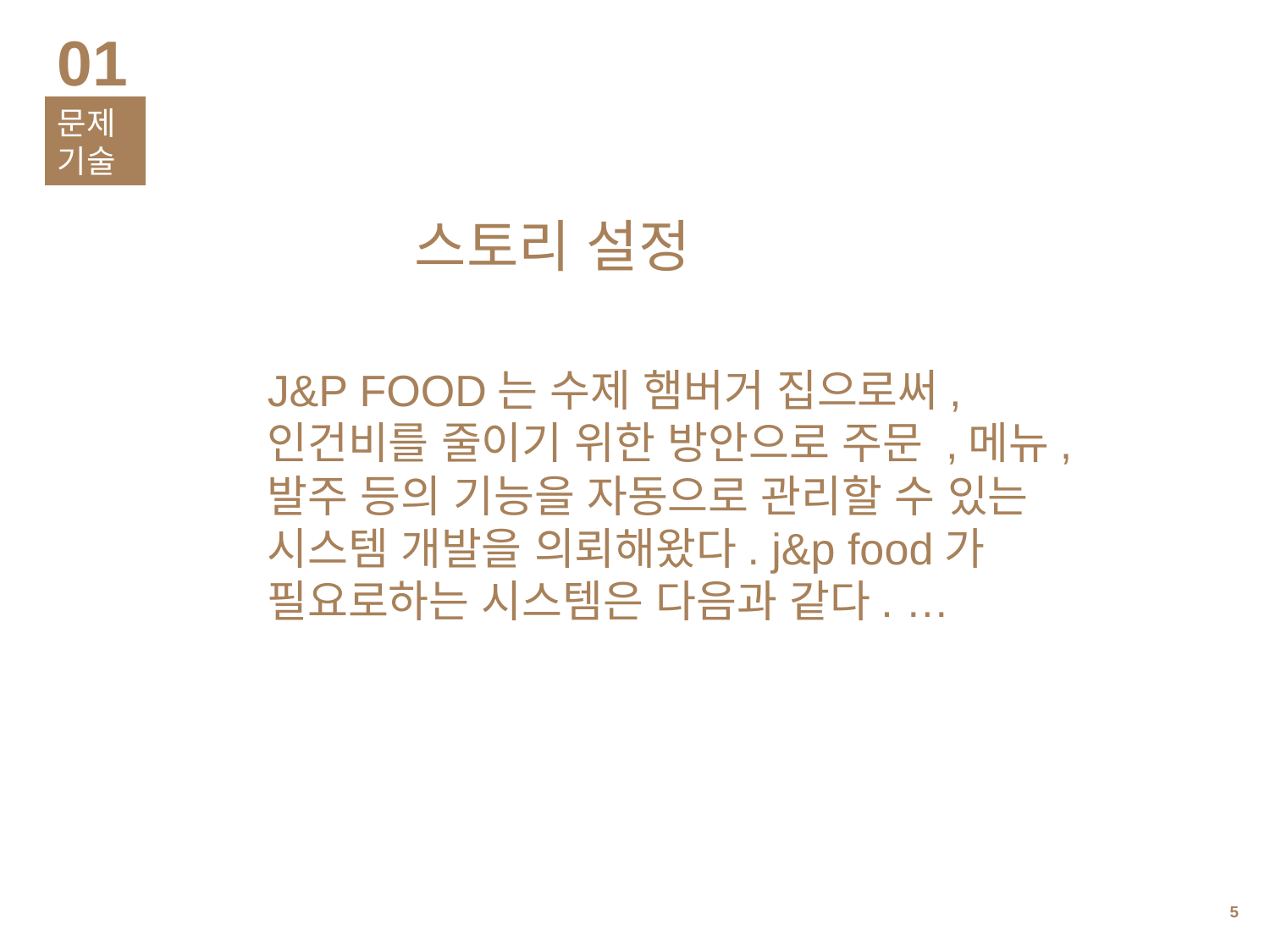

01
문제기술
스토리 설정
J&P FOOD는 수제 햄버거 집으로써, 인건비를 줄이기 위한 방안으로 주문 ,메뉴, 발주 등의 기능을 자동으로 관리할 수 있는  시스템 개발을 의뢰해왔다. j&p food가 필요로하는 시스템은 다음과 같다. …
5